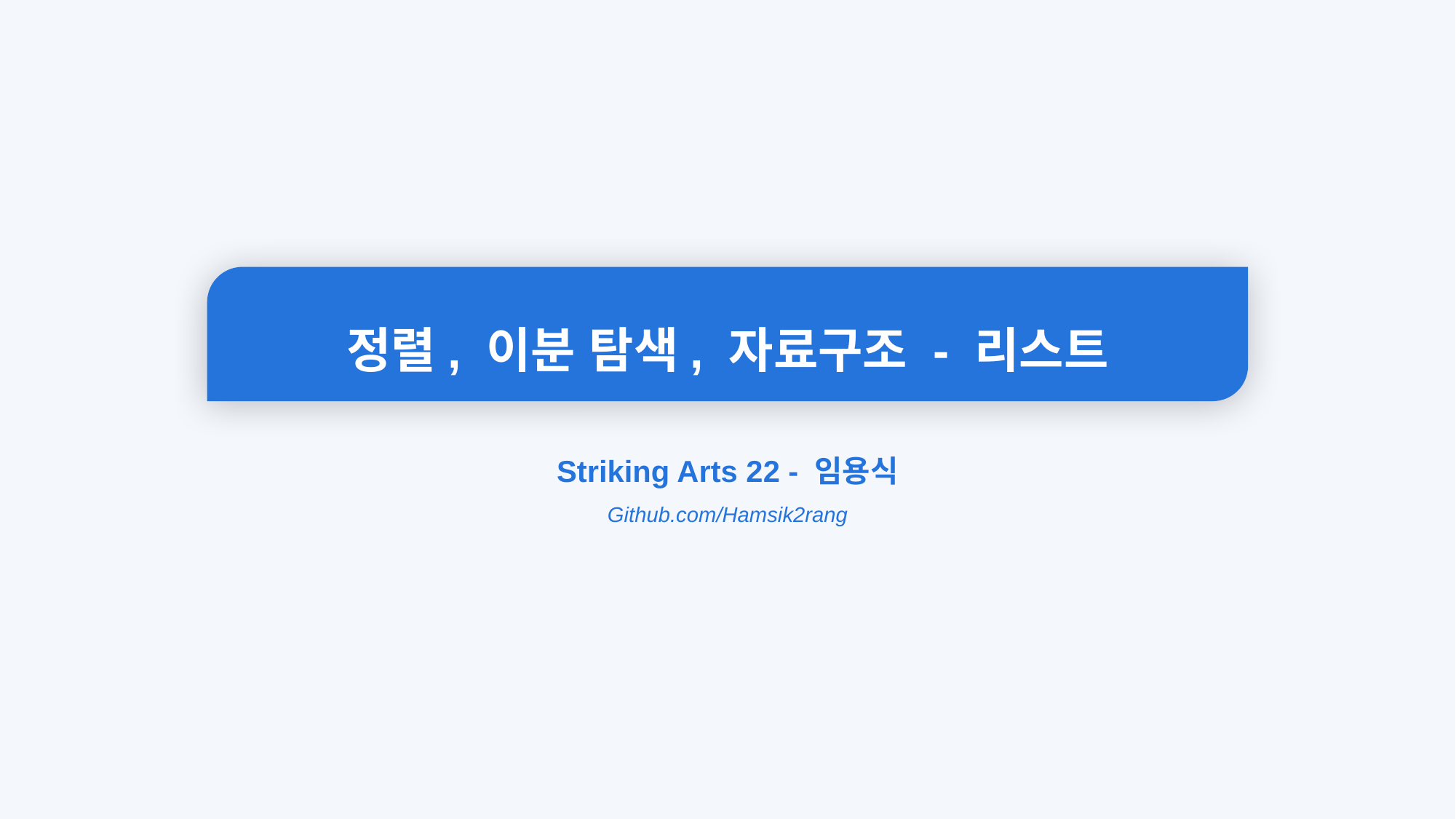

정렬, 이분 탐색, 자료구조 - 리스트
Striking Arts 22 - 임용식
Github.com/Hamsik2rang